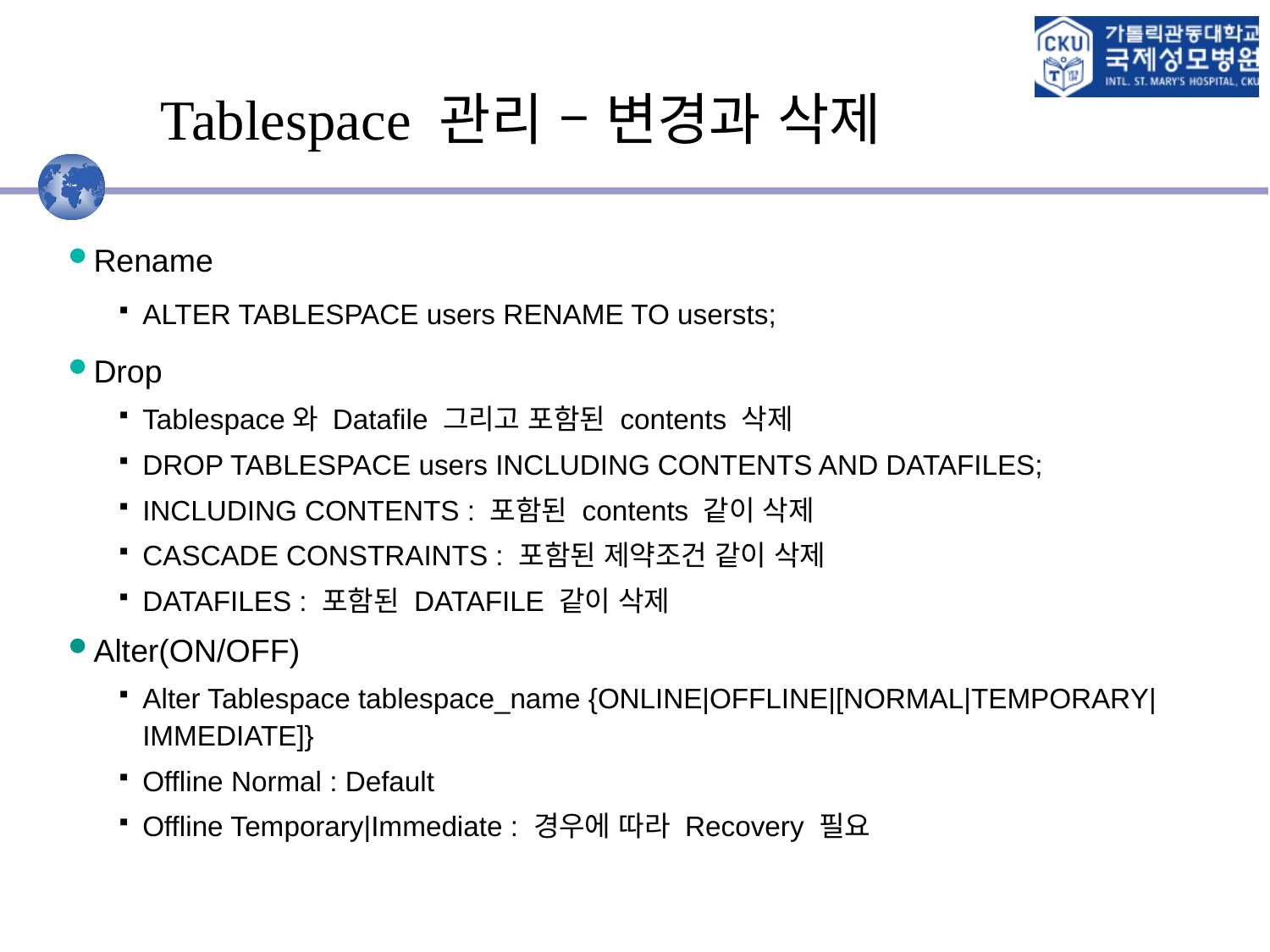

# Tablespace 관리 – 변경과 삭제
Rename
ALTER TABLESPACE users RENAME TO usersts;
Drop
Tablespace와 Datafile 그리고 포함된 contents 삭제
DROP TABLESPACE users INCLUDING CONTENTS AND DATAFILES;
INCLUDING CONTENTS : 포함된 contents 같이 삭제
CASCADE CONSTRAINTS : 포함된 제약조건 같이 삭제
DATAFILES : 포함된 DATAFILE 같이 삭제
Alter(ON/OFF)
Alter Tablespace tablespace_name {ONLINE|OFFLINE|[NORMAL|TEMPORARY|IMMEDIATE]}
Offline Normal : Default
Offline Temporary|Immediate : 경우에 따라 Recovery 필요